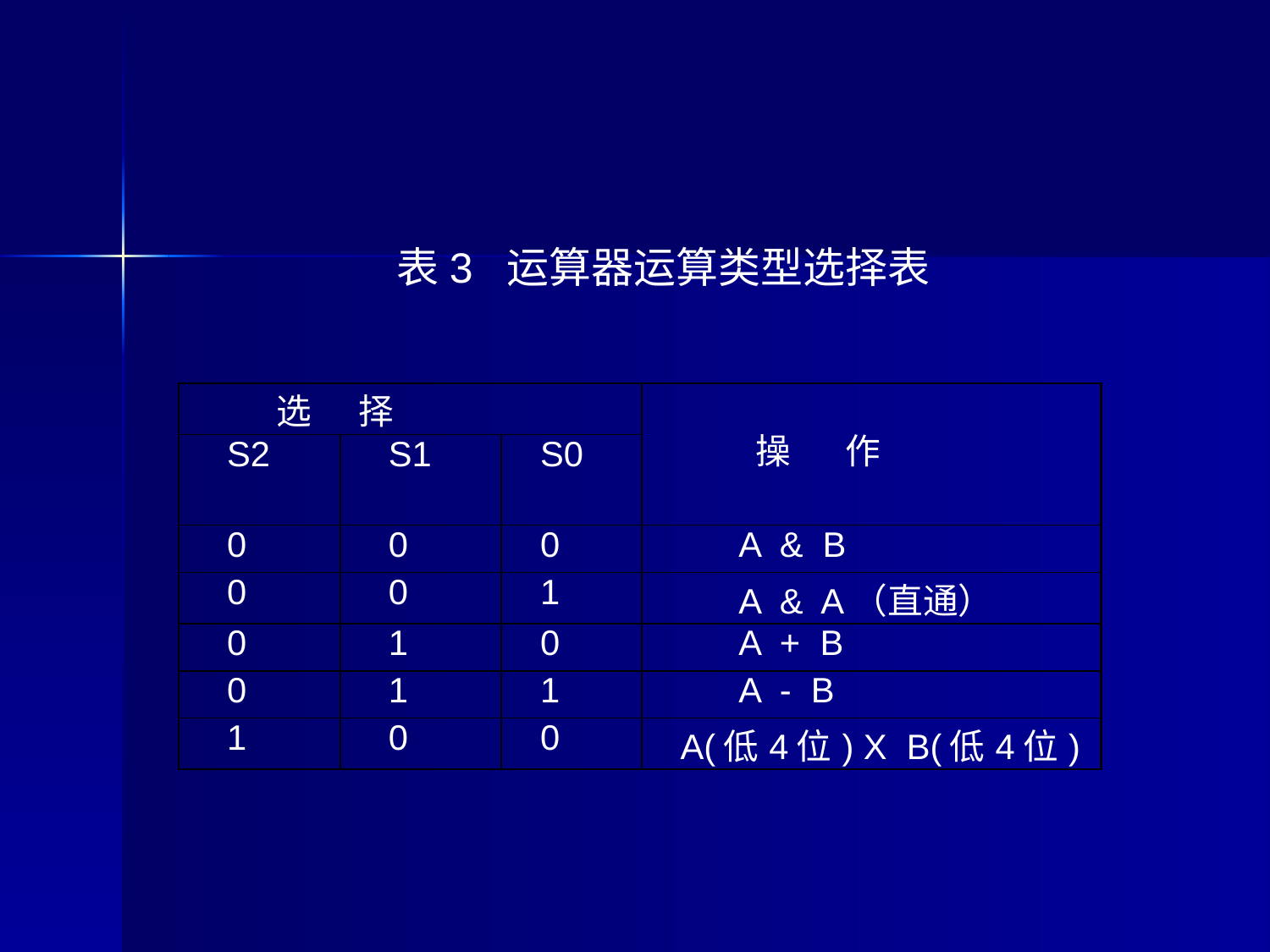

表3  运算器运算类型选择表

| 选 择 |  |  | 操 作 |
| --- | --- | --- | --- |
| S2 | S1 | S0 |  |
| 0 | 0 | 0 | A & B |
| 0 | 0 | 1 | A & A（直通） |
| 0 | 1 | 0 | A + B |
| 0 | 1 | 1 | A - B |
| 1 | 0 | 0 | A(低4位) X B(低4位) |